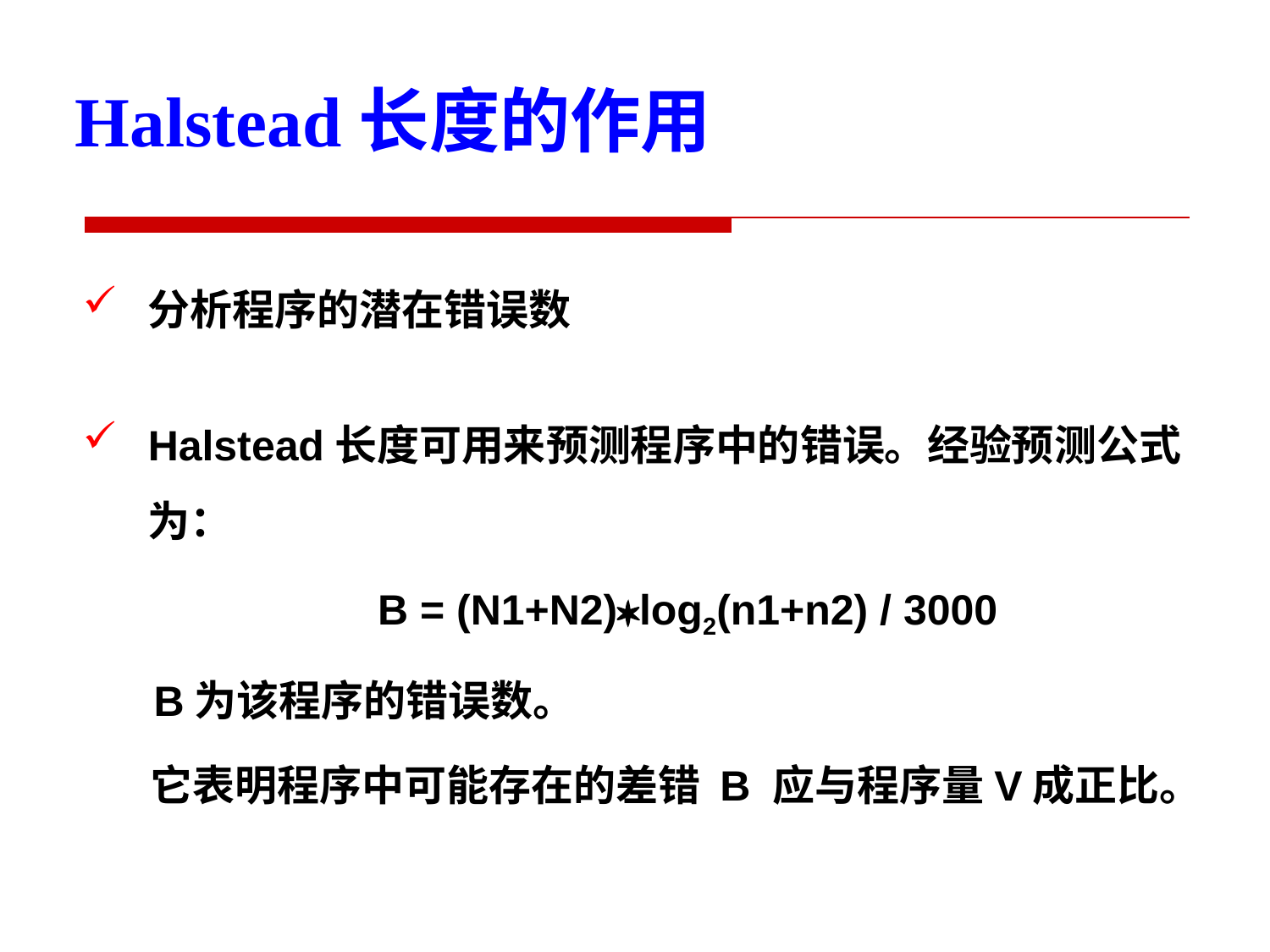

Halstead长度的作用
分析程序的潜在错误数
Halstead长度可用来预测程序中的错误。经验预测公式为：
    B = (N1+N2)∗log2(n1+n2) / 3000
      B为该程序的错误数。
      它表明程序中可能存在的差错 B 应与程序量V成正比。